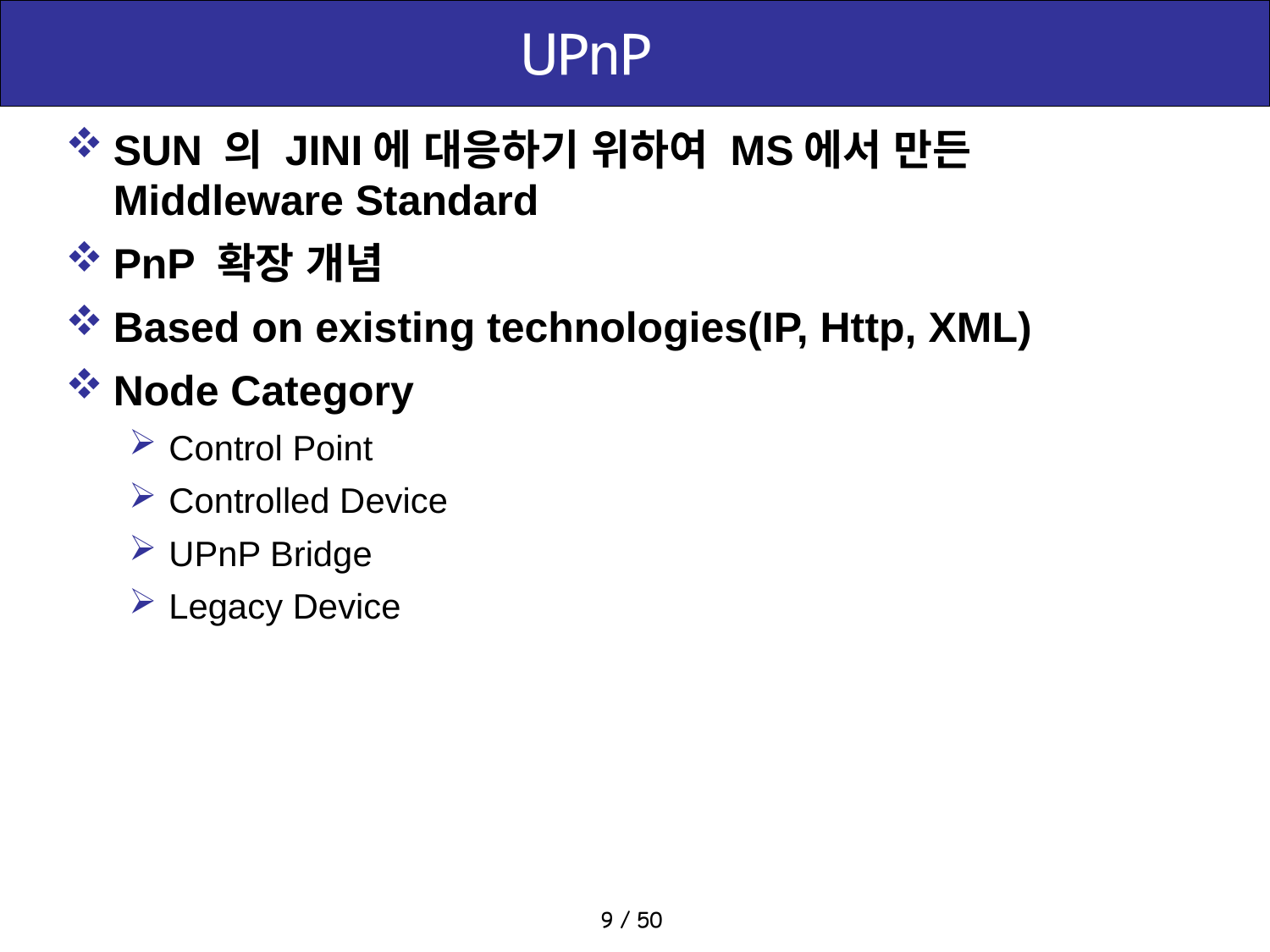

UPnP
SUN 의 JINI에 대응하기 위하여 MS에서 만든 Middleware Standard
PnP 확장 개념
Based on existing technologies(IP, Http, XML)
Node Category
Control Point
Controlled Device
UPnP Bridge
Legacy Device

9 / 50